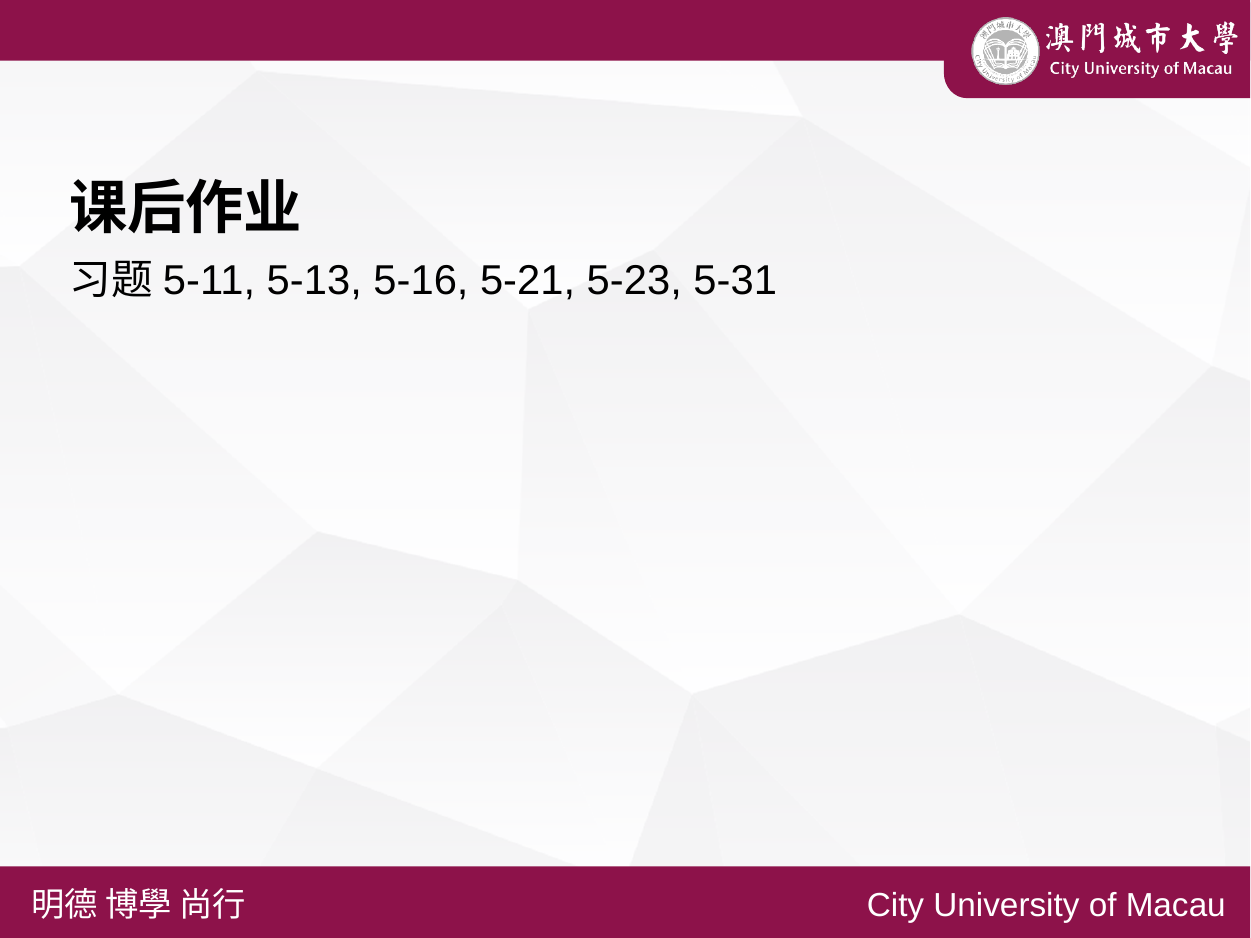

课后作业
习题5-11, 5-13, 5-16, 5-21, 5-23, 5-31